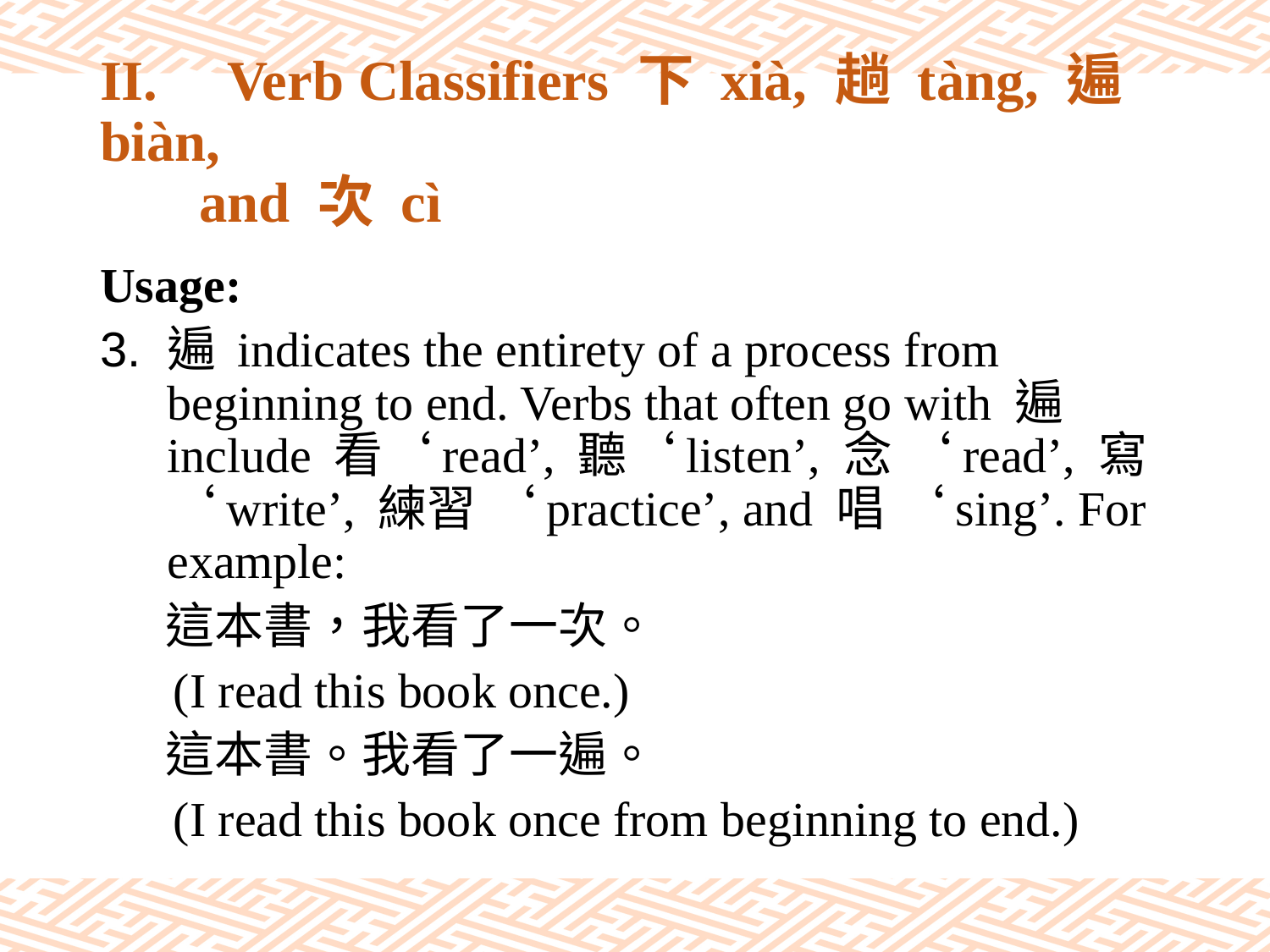

# II.	Verb Classifiers 下 xià, 趟 tàng, 遍 biàn, and 次 cì
Usage:
遍 indicates the entirety of a process from beginning to end. Verbs that often go with 遍 include 看‘read’, 聽‘listen’, 念 ‘read’, 寫‘write’, 練習 ‘practice’, and 唱 ‘sing’. For example:
     這本書，我看了一次。
      (I read this book once.)
     這本書。我看了一遍。
      (I read this book once from beginning to end.)